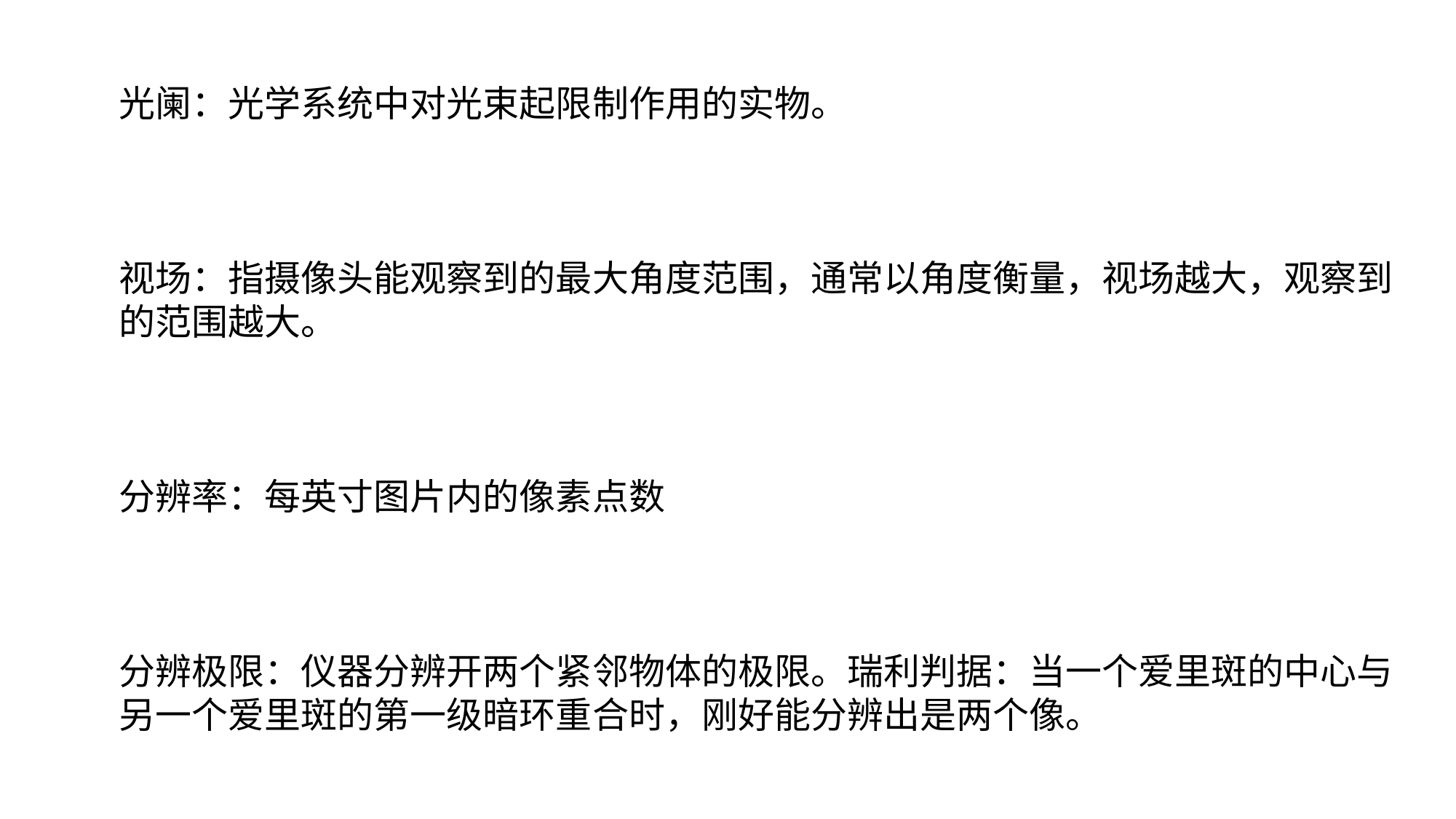

光阑：光学系统中对光束起限制作用的实物。

视场：指摄像头能观察到的最大角度范围，通常以角度衡量，视场越大，观察到的范围越大。

分辨率：每英寸图片内的像素点数

分辨极限：仪器分辨开两个紧邻物体的极限。瑞利判据：当一个爱里斑的中心与另一个爱里斑的第一级暗环重合时，刚好能分辨出是两个像。